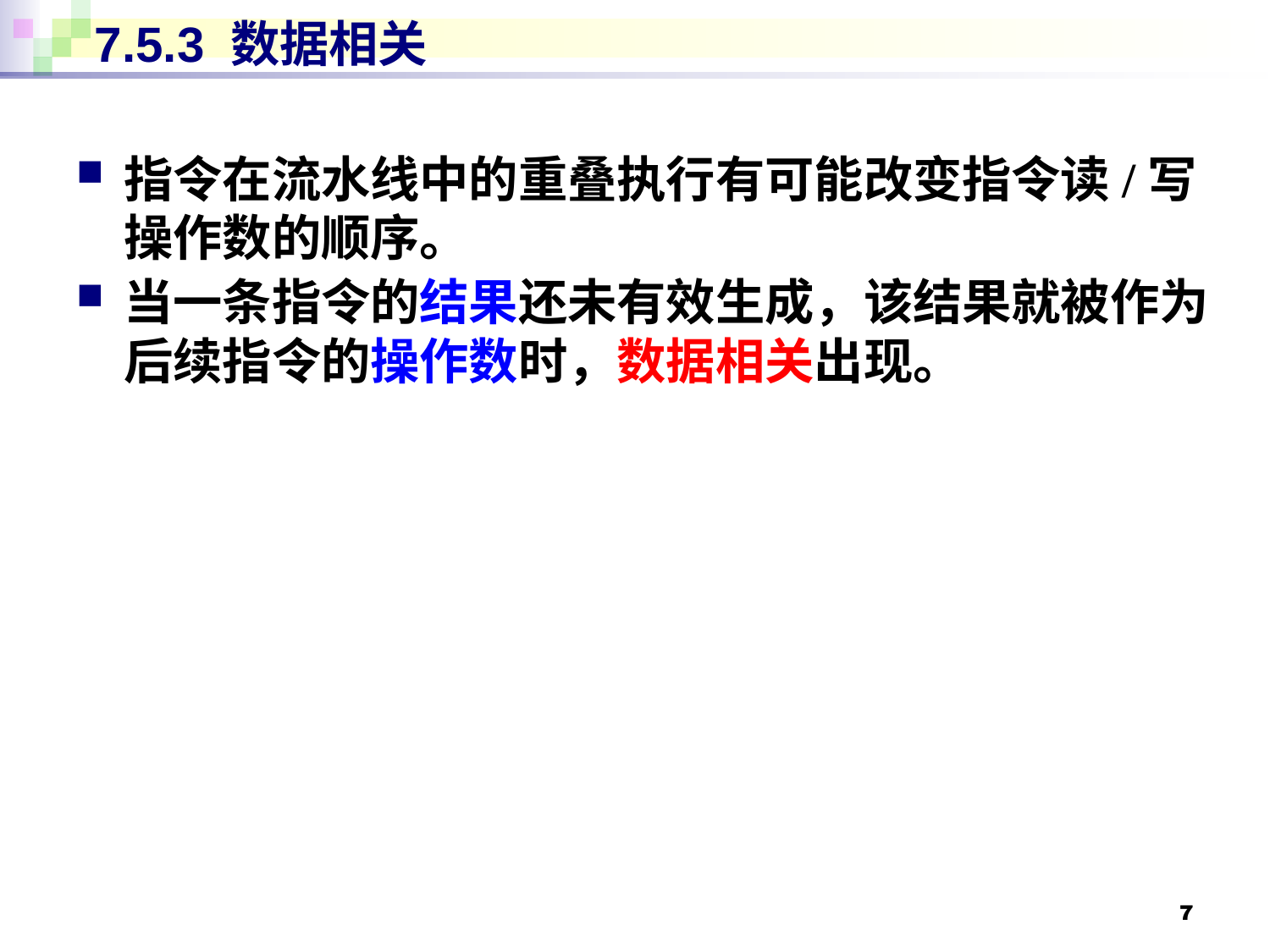

# 7.5.3 数据相关
指令在流水线中的重叠执行有可能改变指令读/写操作数的顺序。
当一条指令的结果还未有效生成，该结果就被作为后续指令的操作数时，数据相关出现。
7